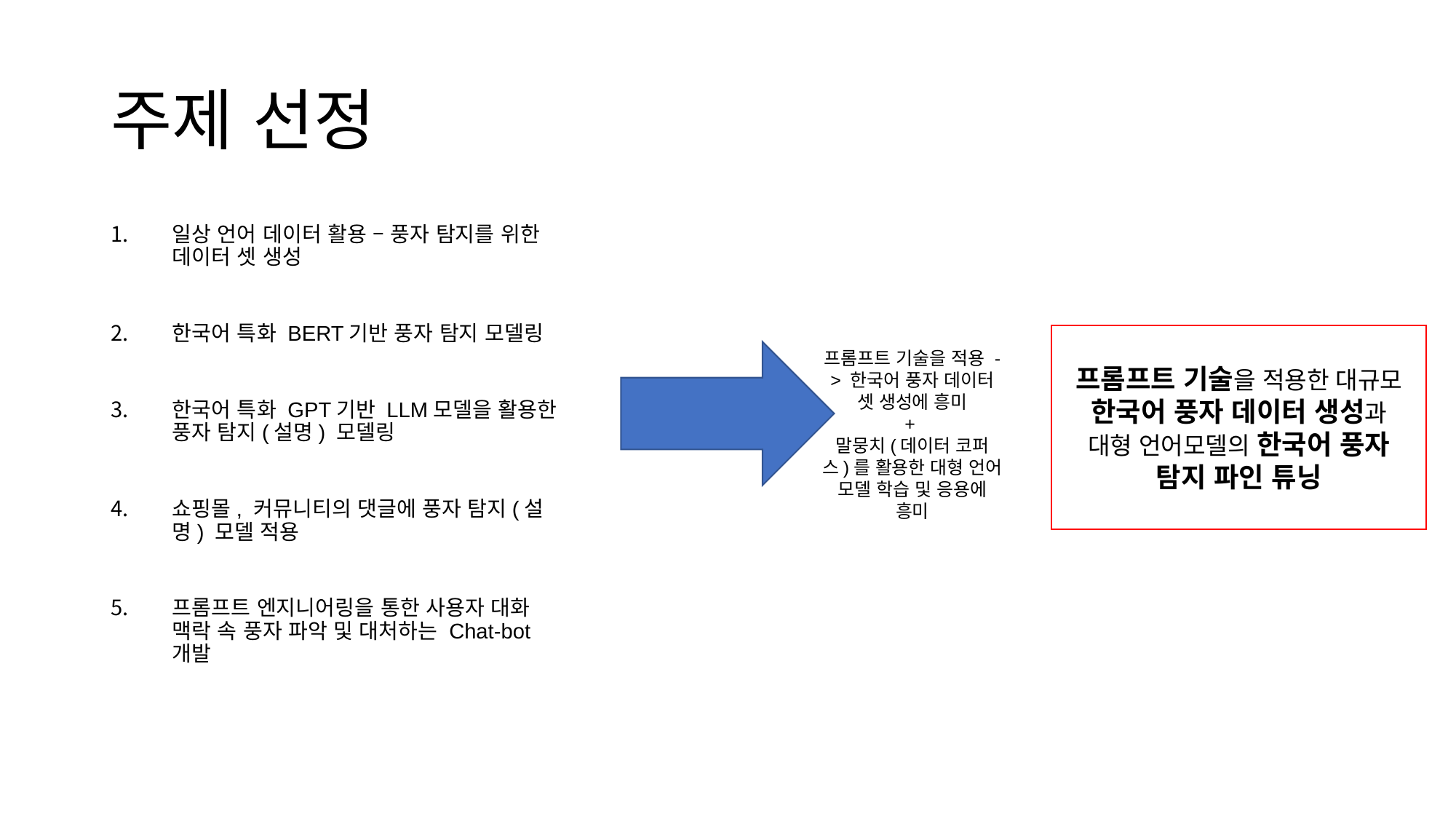

# 주제 선정
일상 언어 데이터 활용 – 풍자 탐지를 위한 데이터 셋 생성

한국어 특화 BERT기반 풍자 탐지 모델링

한국어 특화 GPT기반 LLM모델을 활용한 풍자 탐지(설명) 모델링

쇼핑몰, 커뮤니티의 댓글에 풍자 탐지(설명) 모델 적용

프롬프트 엔지니어링을 통한 사용자 대화 맥락 속 풍자 파악 및 대처하는 Chat-bot 개발

프롬프트 기술을 적용한 대규모 한국어 풍자 데이터 생성과
대형 언어모델의 한국어 풍자 탐지 파인 튜닝

프롬프트 기술을 적용 -> 한국어 풍자 데이터 셋 생성에 흥미
+
말뭉치(데이터 코퍼스)를 활용한 대형 언어 모델 학습 및 응용에 흥미